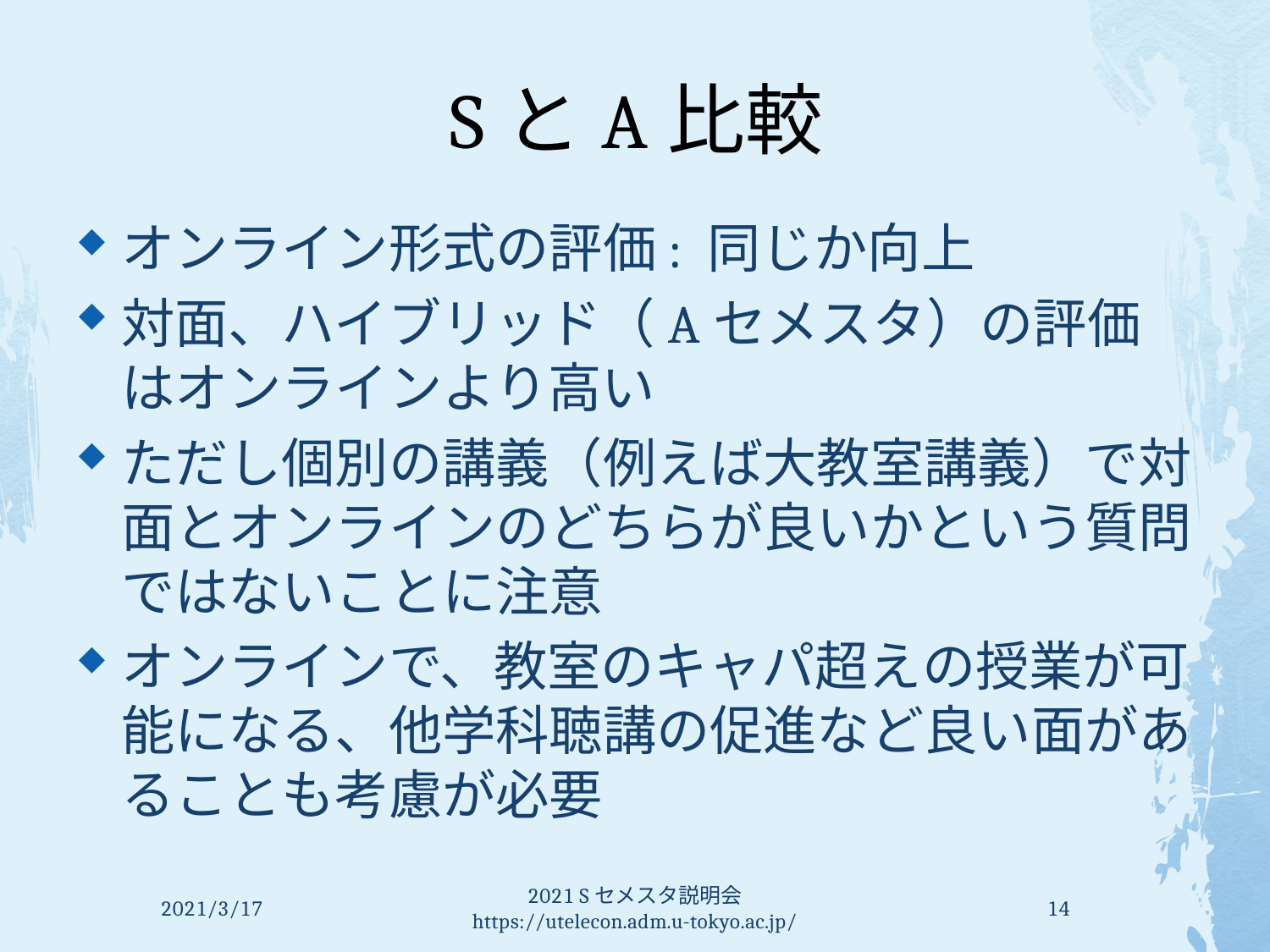

# SとA比較
オンライン形式の評価: 同じか向上
対面、ハイブリッド（Aセメスタ）の評価はオンラインより高い
ただし個別の講義（例えば大教室講義）で対面とオンラインのどちらが良いかという質問ではないことに注意
オンラインで、教室のキャパ超えの授業が可能になる、他学科聴講の促進など良い面があることも考慮が必要
2021/3/17
2021 Sセメスタ説明会 https://utelecon.adm.u-tokyo.ac.jp/
14